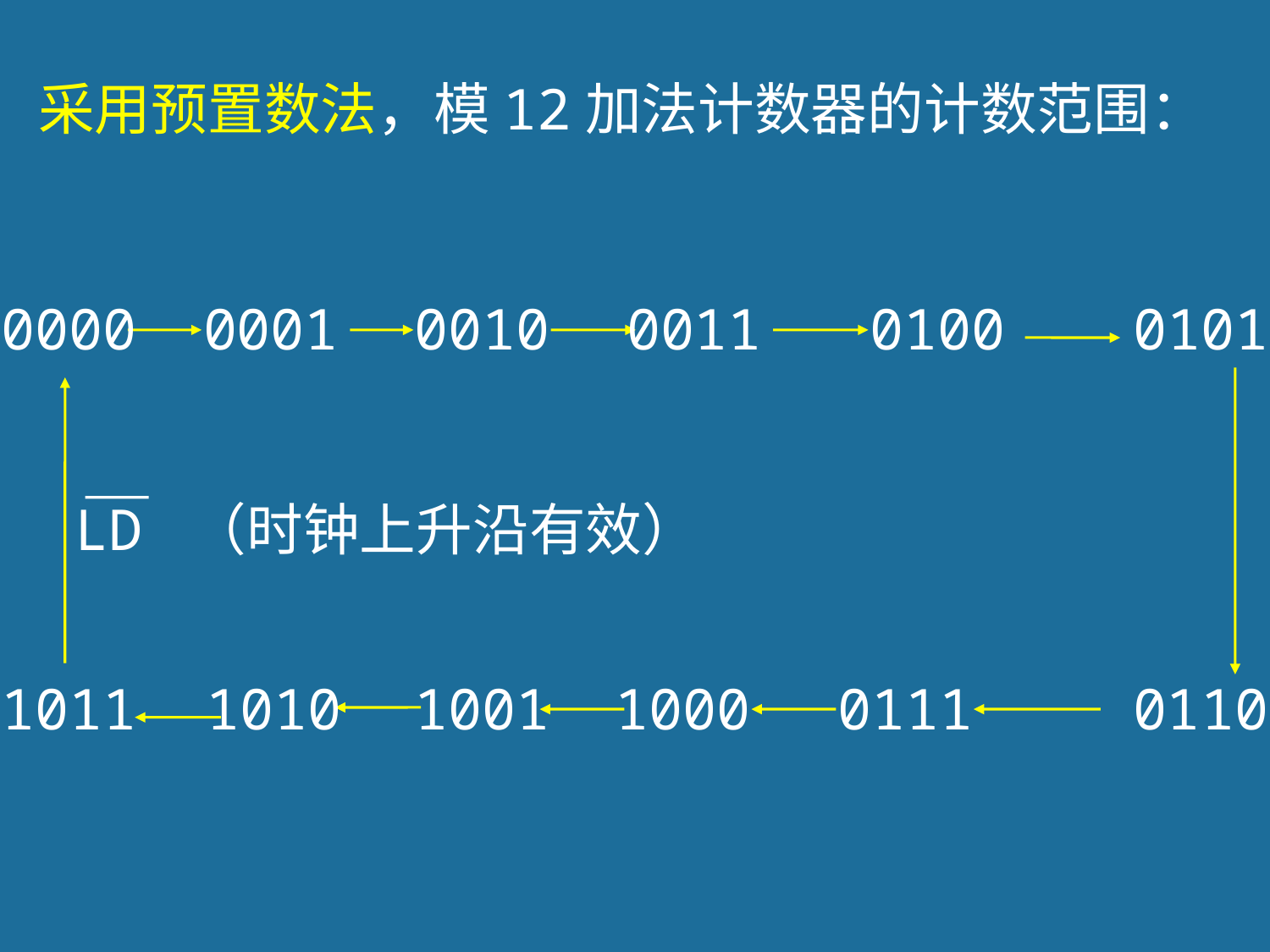

采用预置数法，模12加法计数器的计数范围：
0000
0001
0010
0011
0100
0101

LD （时钟上升沿有效）

1001
1000
0111
1011
1010
0110

142